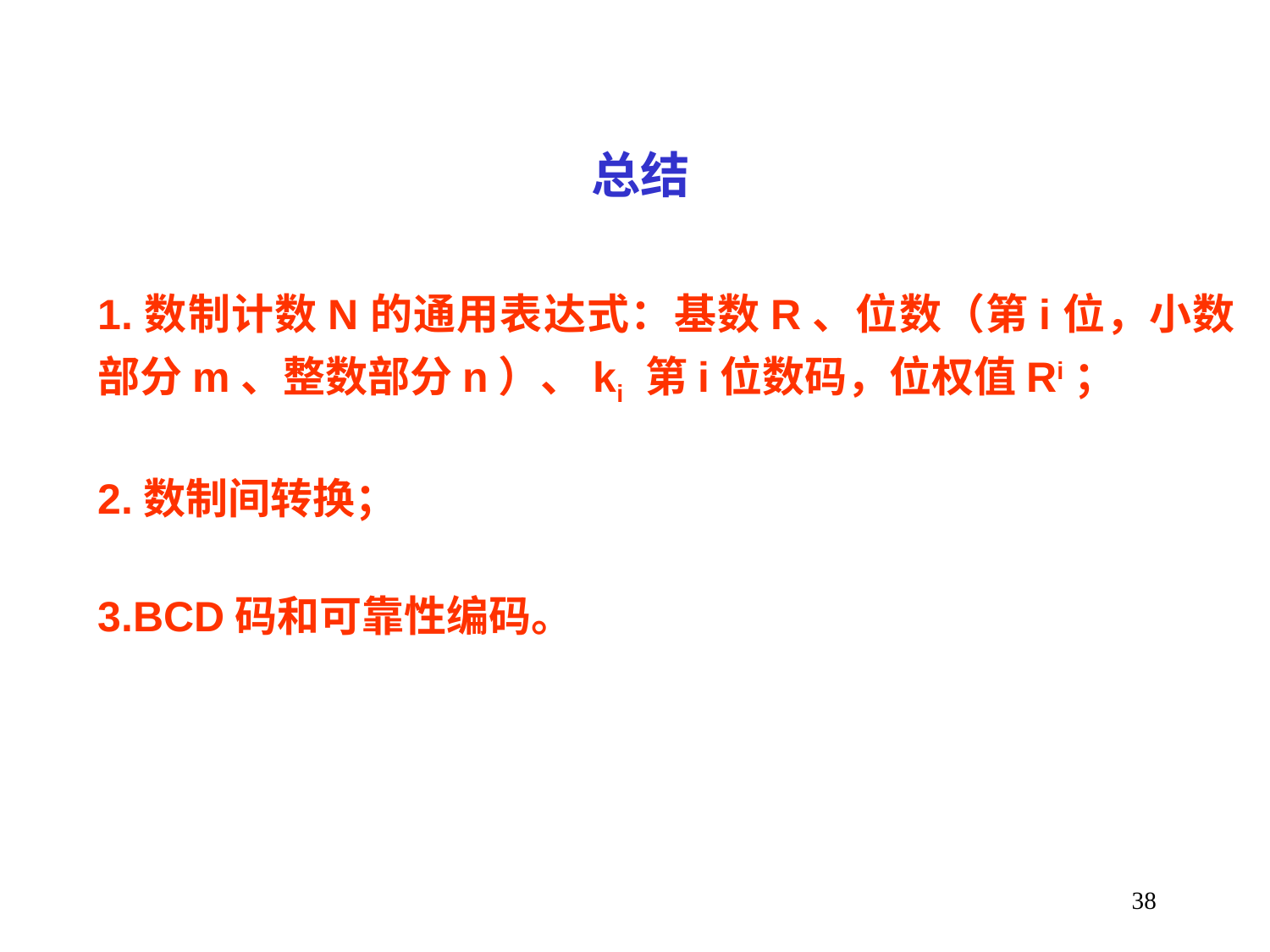

总结
1.数制计数N的通用表达式：基数R、位数（第i位，小数部分m、整数部分n）、ki 第i位数码，位权值Ri；
2.数制间转换；
3.BCD码和可靠性编码。
38